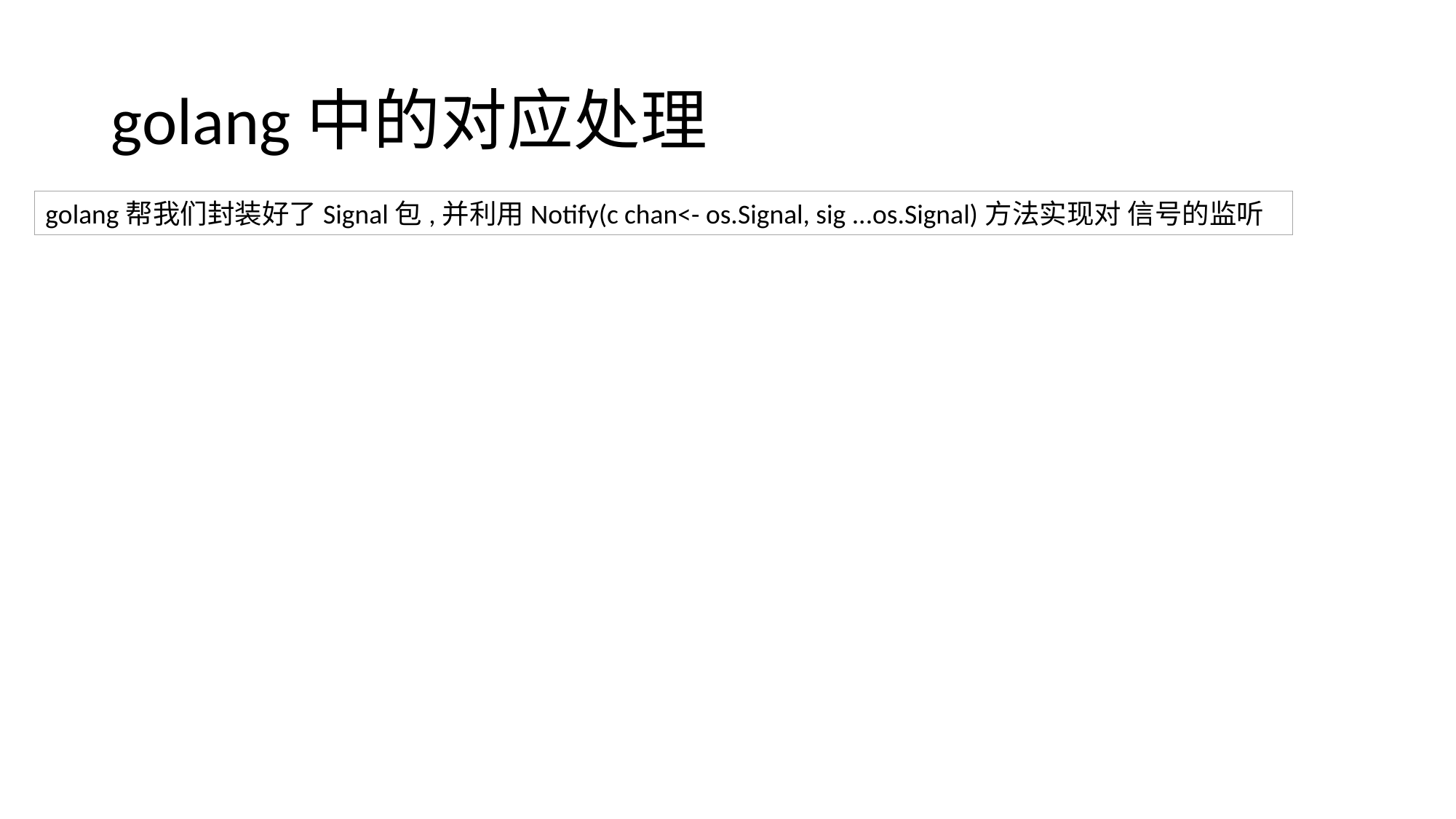

# golang中的对应处理
golang帮我们封装好了Signal包,并利用Notify(c chan<- os.Signal, sig ...os.Signal)方法实现对 信号的监听